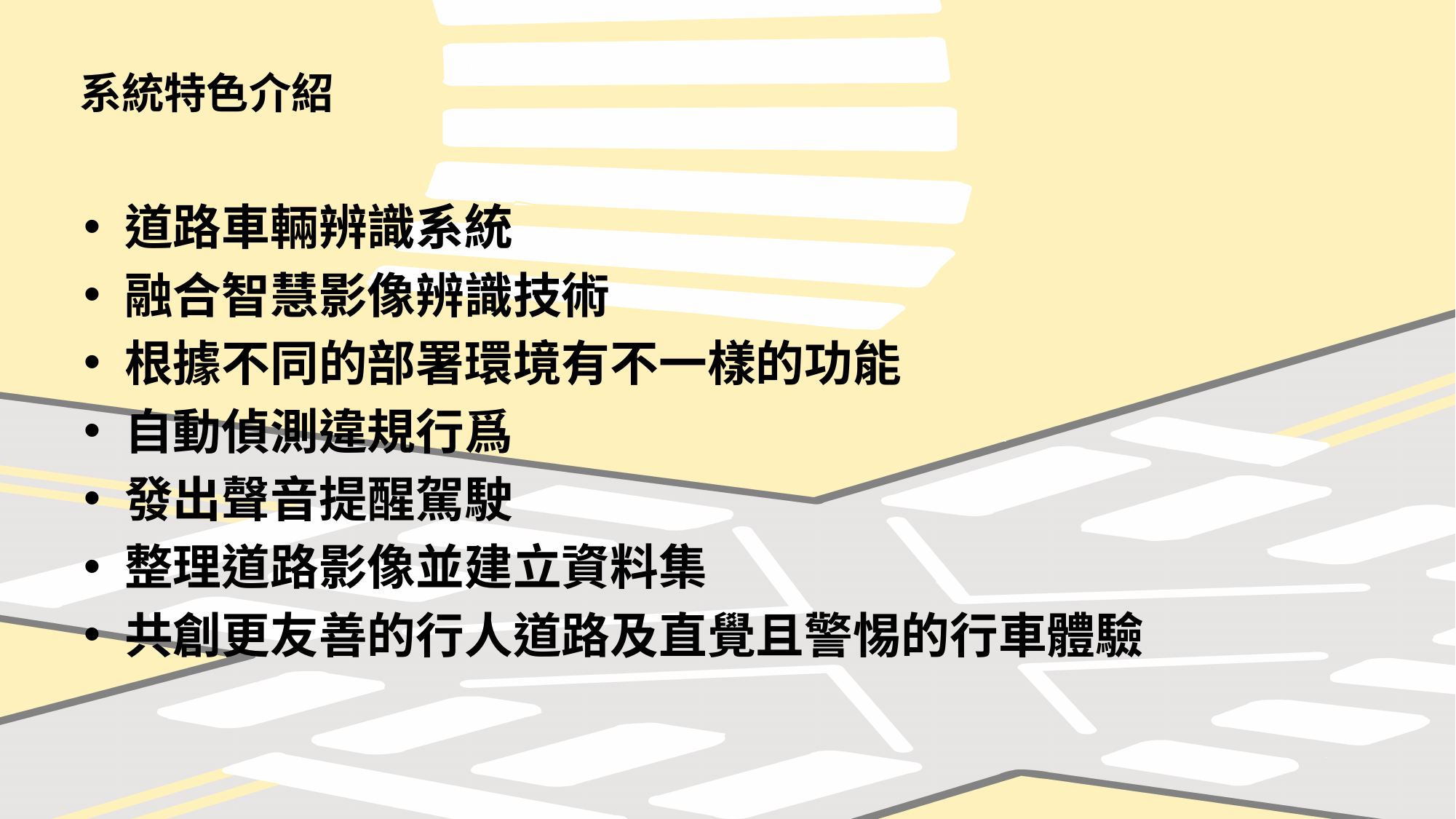

系統特色介紹
道路車輛辨識系統
融合智慧影像辨識技術
根據不同的部署環境有不一樣的功能
自動偵測違規行爲
發出聲音提醒駕駛
整理道路影像並建立資料集
共創更友善的行人道路及直覺且警惕的行車體驗